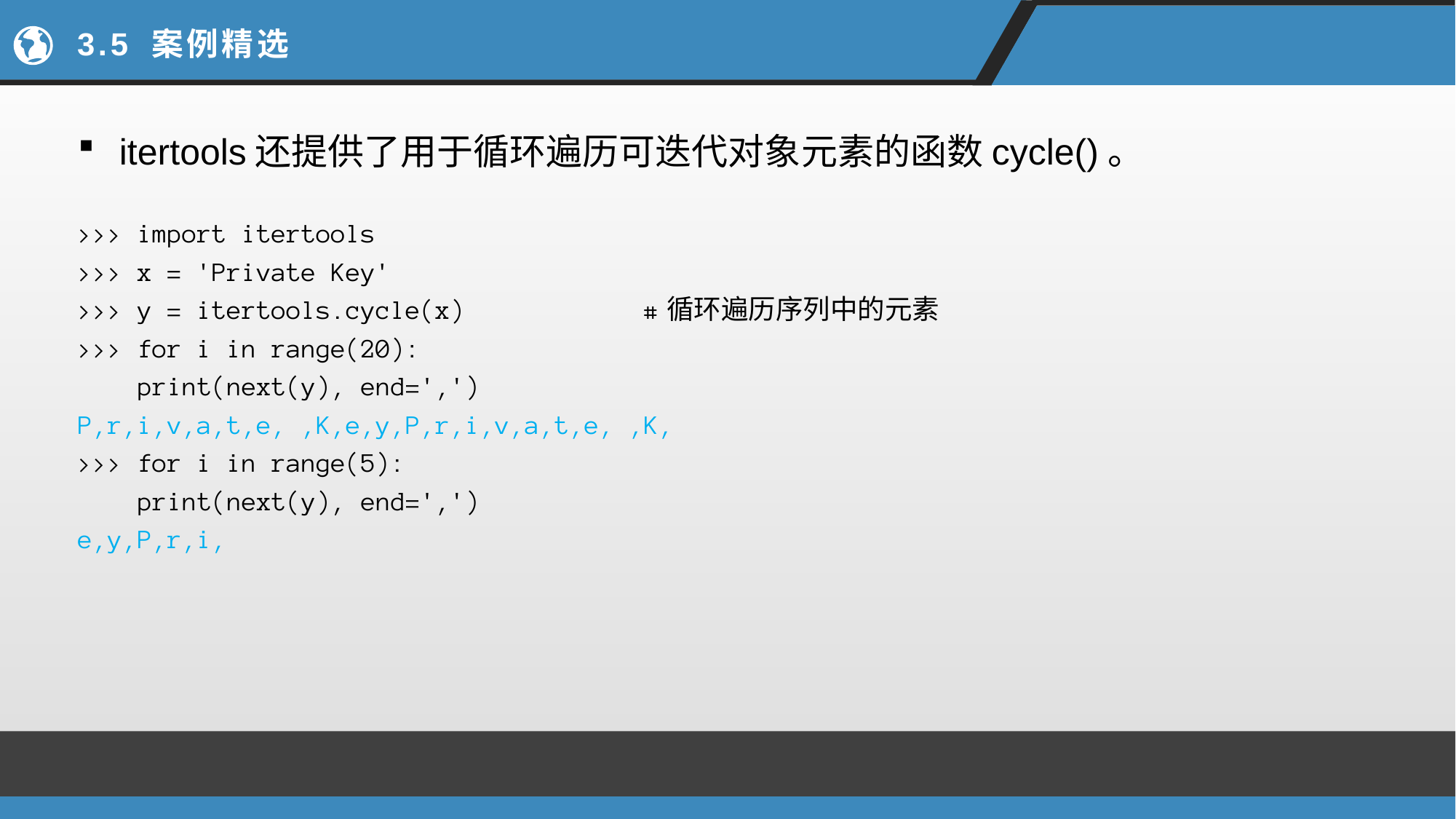

# 3.5 案例精选

itertools还提供了用于循环遍历可迭代对象元素的函数cycle()。

>>> import itertools
>>> x = 'Private Key'
>>> y = itertools.cycle(x)            #循环遍历序列中的元素
>>> for i in range(20):
    print(next(y), end=',')
P,r,i,v,a,t,e, ,K,e,y,P,r,i,v,a,t,e, ,K,
>>> for i in range(5):
    print(next(y), end=',')
e,y,P,r,i,